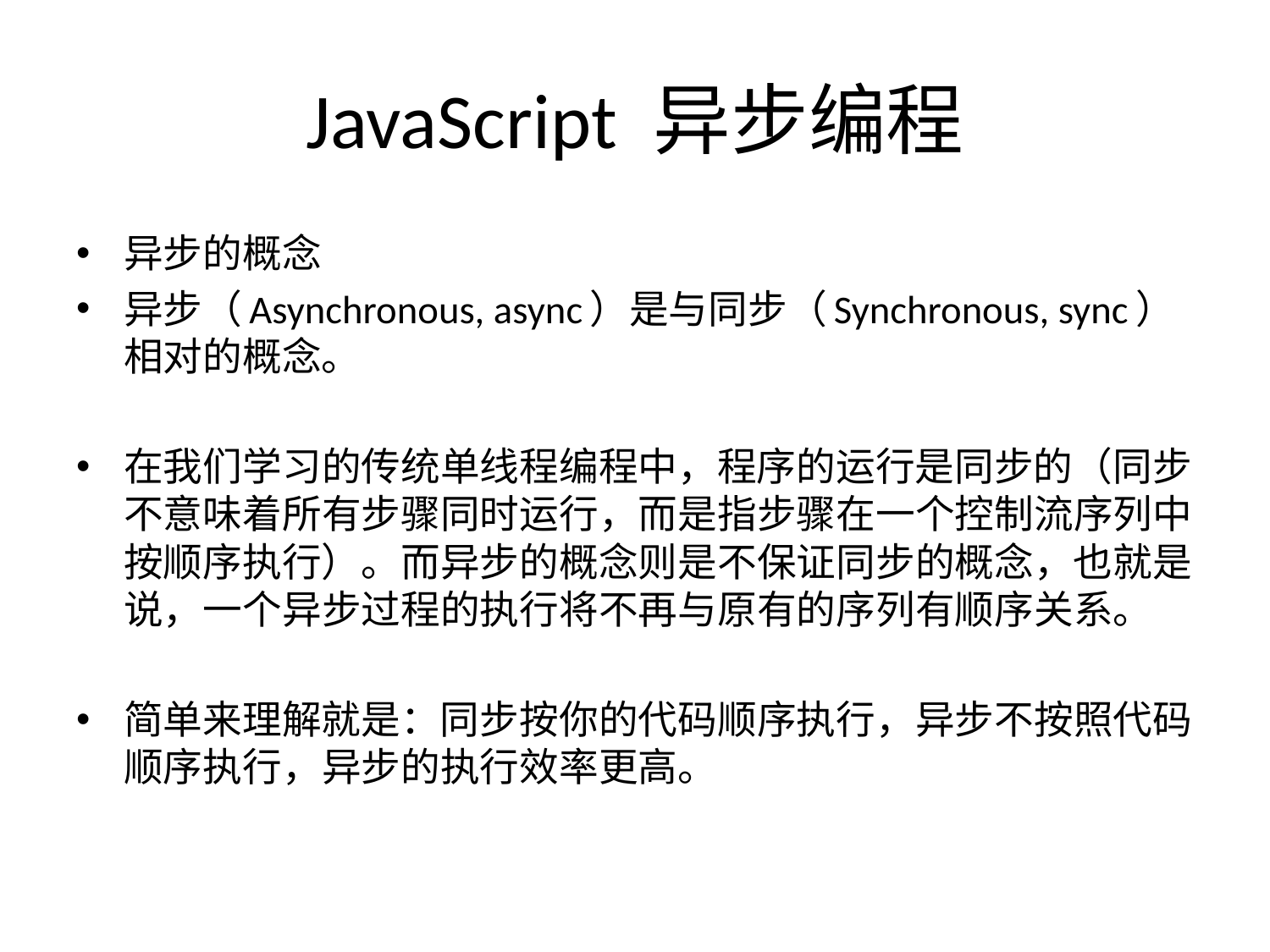

# JavaScript 异步编程
异步的概念
异步（Asynchronous, async）是与同步（Synchronous, sync）相对的概念。

在我们学习的传统单线程编程中，程序的运行是同步的（同步不意味着所有步骤同时运行，而是指步骤在一个控制流序列中按顺序执行）。而异步的概念则是不保证同步的概念，也就是说，一个异步过程的执行将不再与原有的序列有顺序关系。

简单来理解就是：同步按你的代码顺序执行，异步不按照代码顺序执行，异步的执行效率更高。